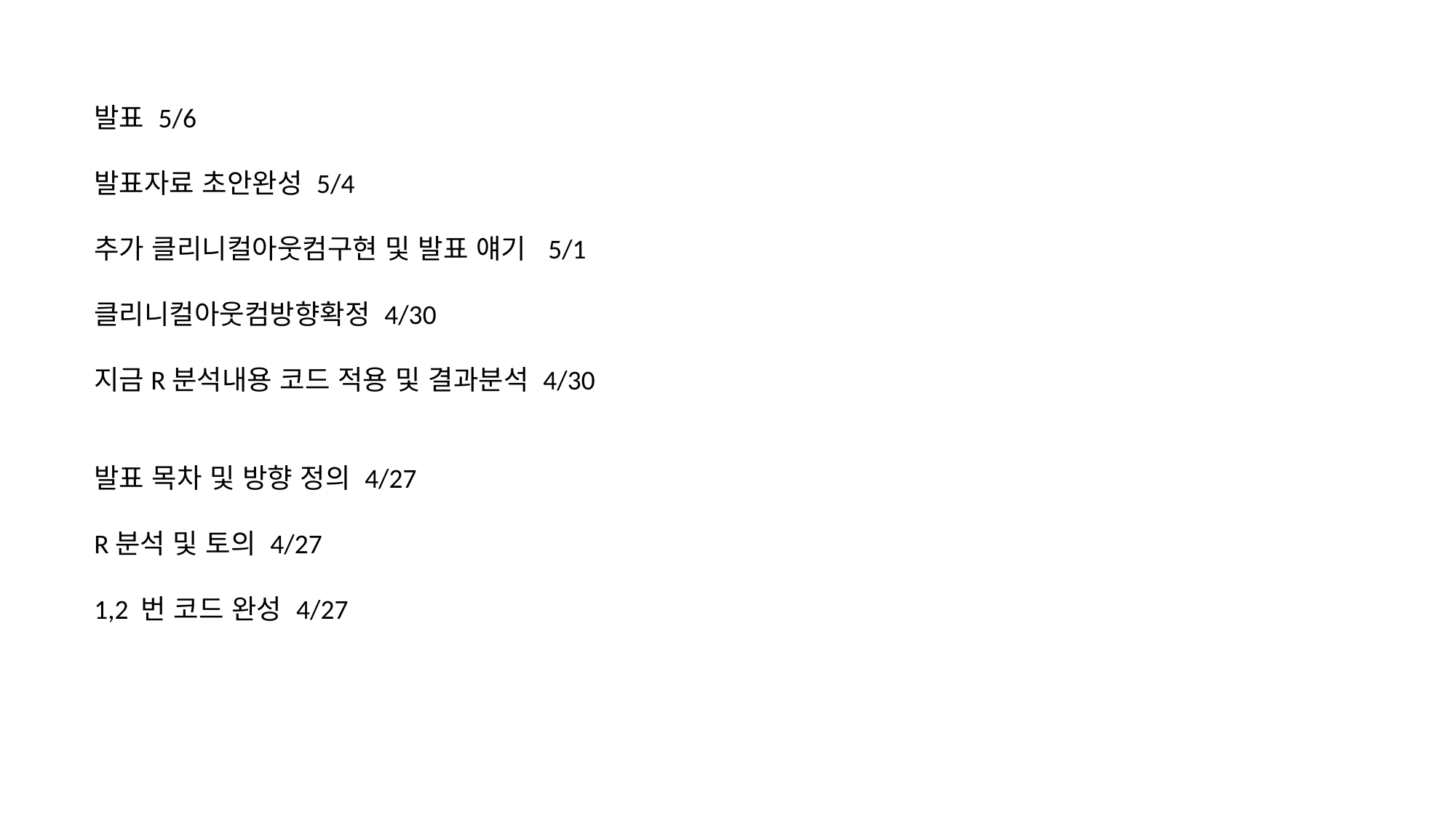

발표 5/6

발표자료 초안완성 5/4

추가 클리니컬아웃컴구현 및 발표 얘기  5/1

클리니컬아웃컴방향확정 4/30

지금R분석내용 코드 적용 및 결과분석 4/30

발표 목차 및 방향 정의 4/27

R분석 및 토의 4/27

1,2 번 코드 완성 4/27